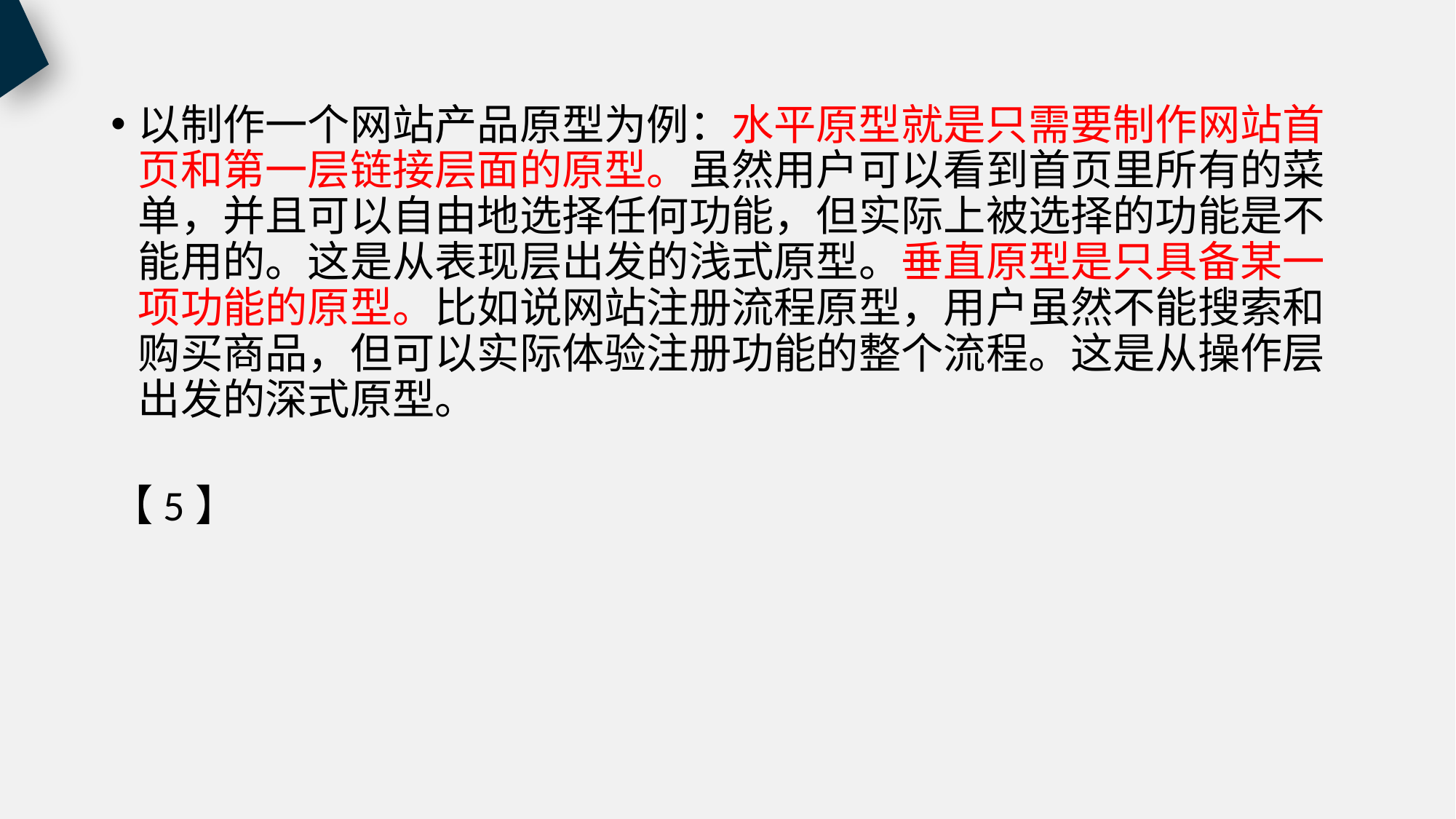

以制作一个网站产品原型为例：水平原型就是只需要制作网站首页和第一层链接层面的原型。虽然用户可以看到首页里所有的菜单，并且可以自由地选择任何功能，但实际上被选择的功能是不能用的。这是从表现层出发的浅式原型。垂直原型是只具备某一项功能的原型。比如说网站注册流程原型，用户虽然不能搜索和购买商品，但可以实际体验注册功能的整个流程。这是从操作层出发的深式原型。
										     【5】